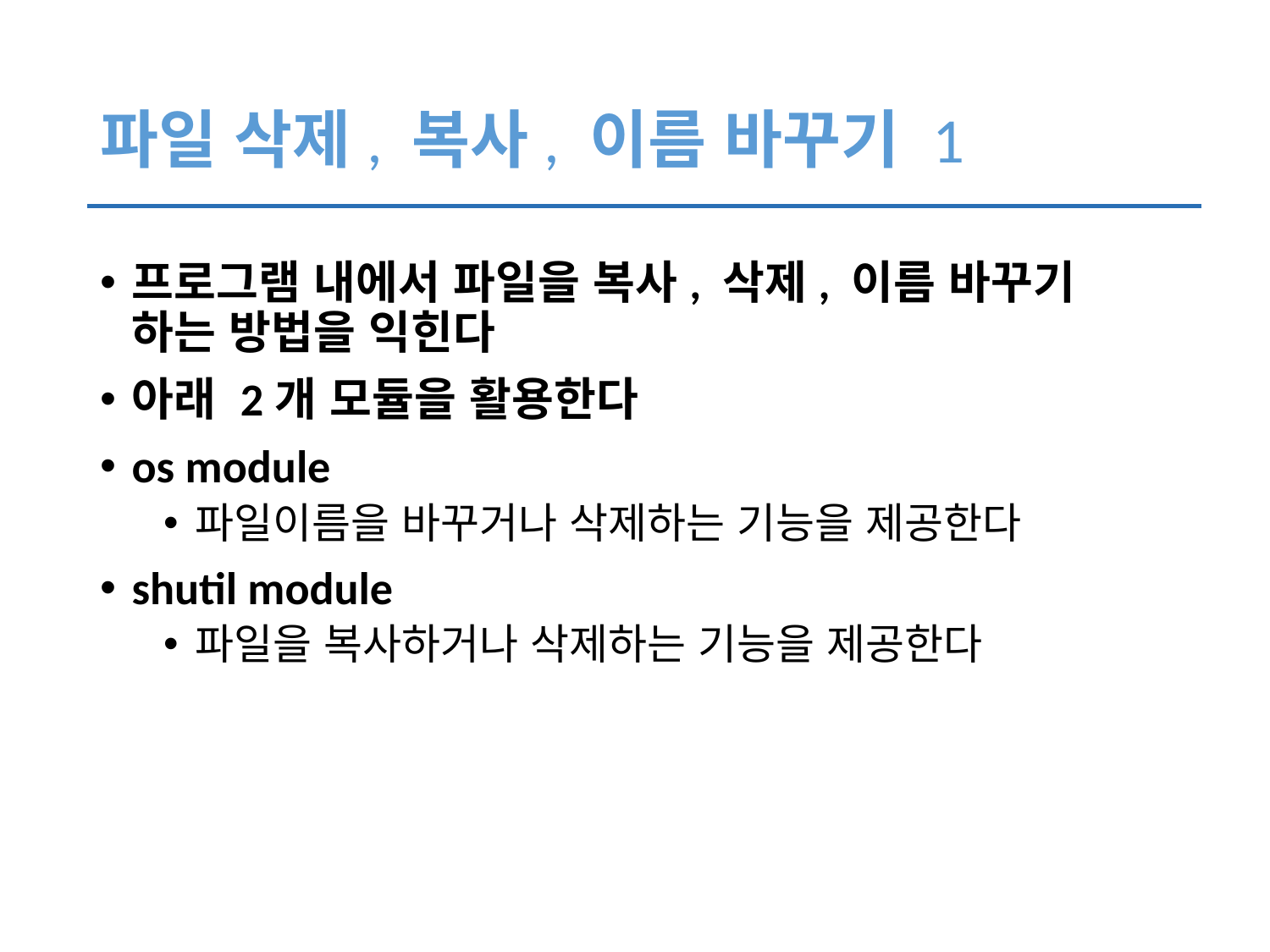

# 파일 삭제, 복사, 이름 바꾸기 1
프로그램 내에서 파일을 복사, 삭제, 이름 바꾸기 하는 방법을 익힌다
아래 2개 모듈을 활용한다
os module
파일이름을 바꾸거나 삭제하는 기능을 제공한다
shutil module
파일을 복사하거나 삭제하는 기능을 제공한다